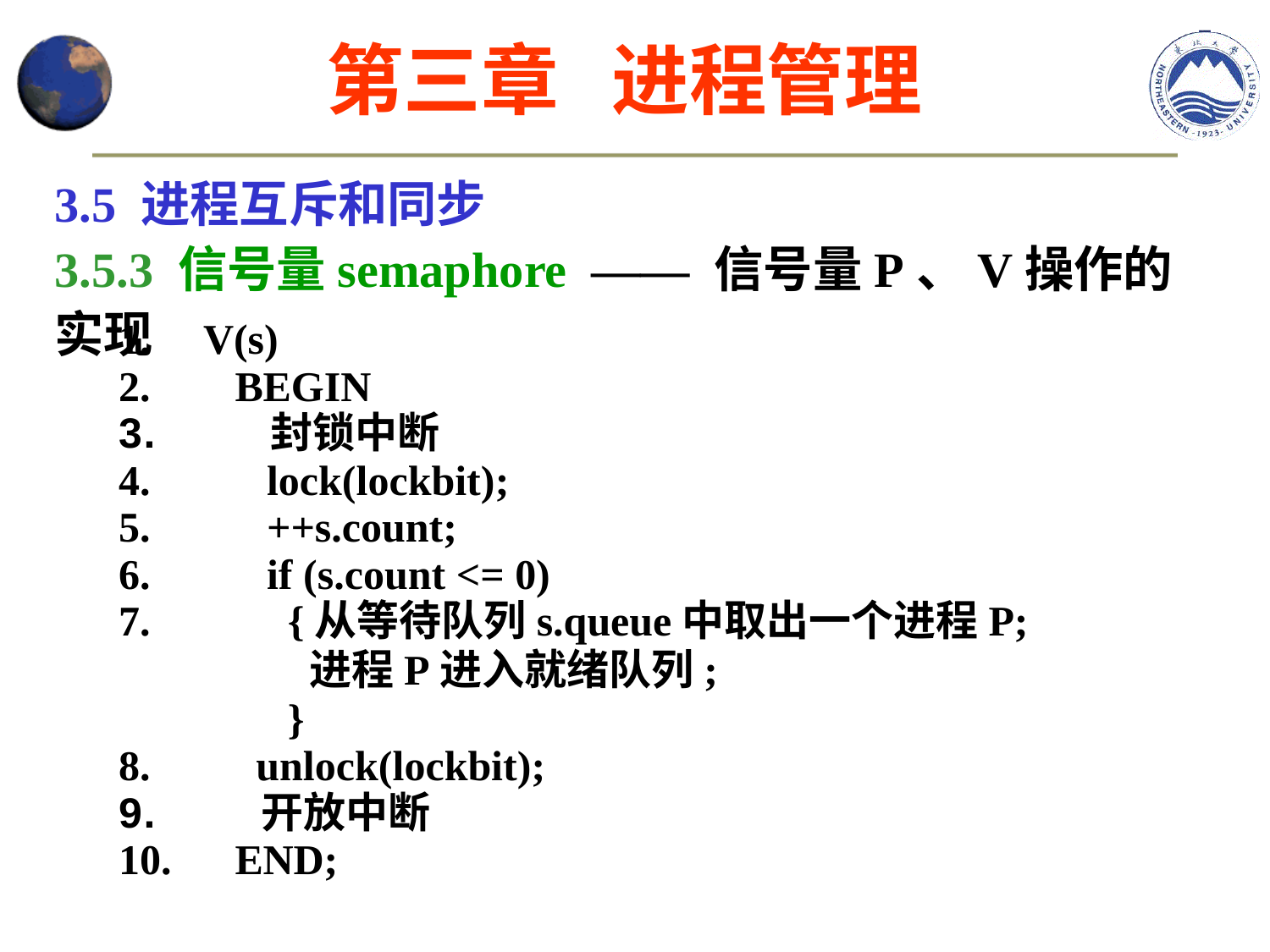

第三章   进程管理
3.5 进程互斥和同步
3.5.3 信号量semaphore  —— 信号量P、V操作的实现
V(s)
   BEGIN
      封锁中断
      lock(lockbit);
      ++s.count;
      if (s.count <= 0)
        {从等待队列s.queue中取出一个进程P;
进程P进入就绪队列;
                }
     unlock(lockbit);
     开放中断
   END;